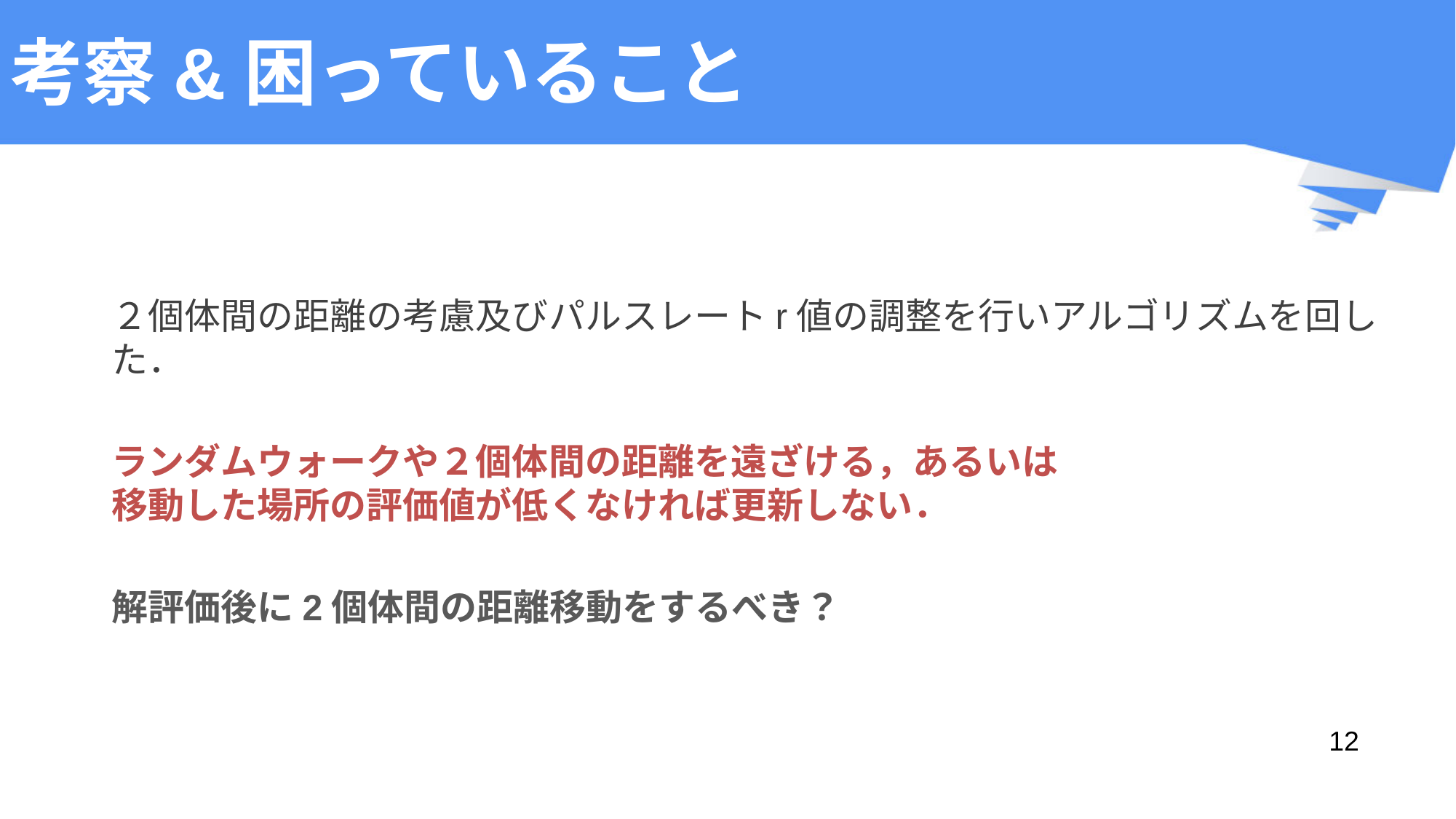

# 考察&困っていること

２個体間の距離の考慮及びパルスレートr値の調整を行いアルゴリズムを回した．

ランダムウォークや２個体間の距離を遠ざける，あるいは
移動した場所の評価値が低くなければ更新しない．

解評価後に2個体間の距離移動をするべき？

12